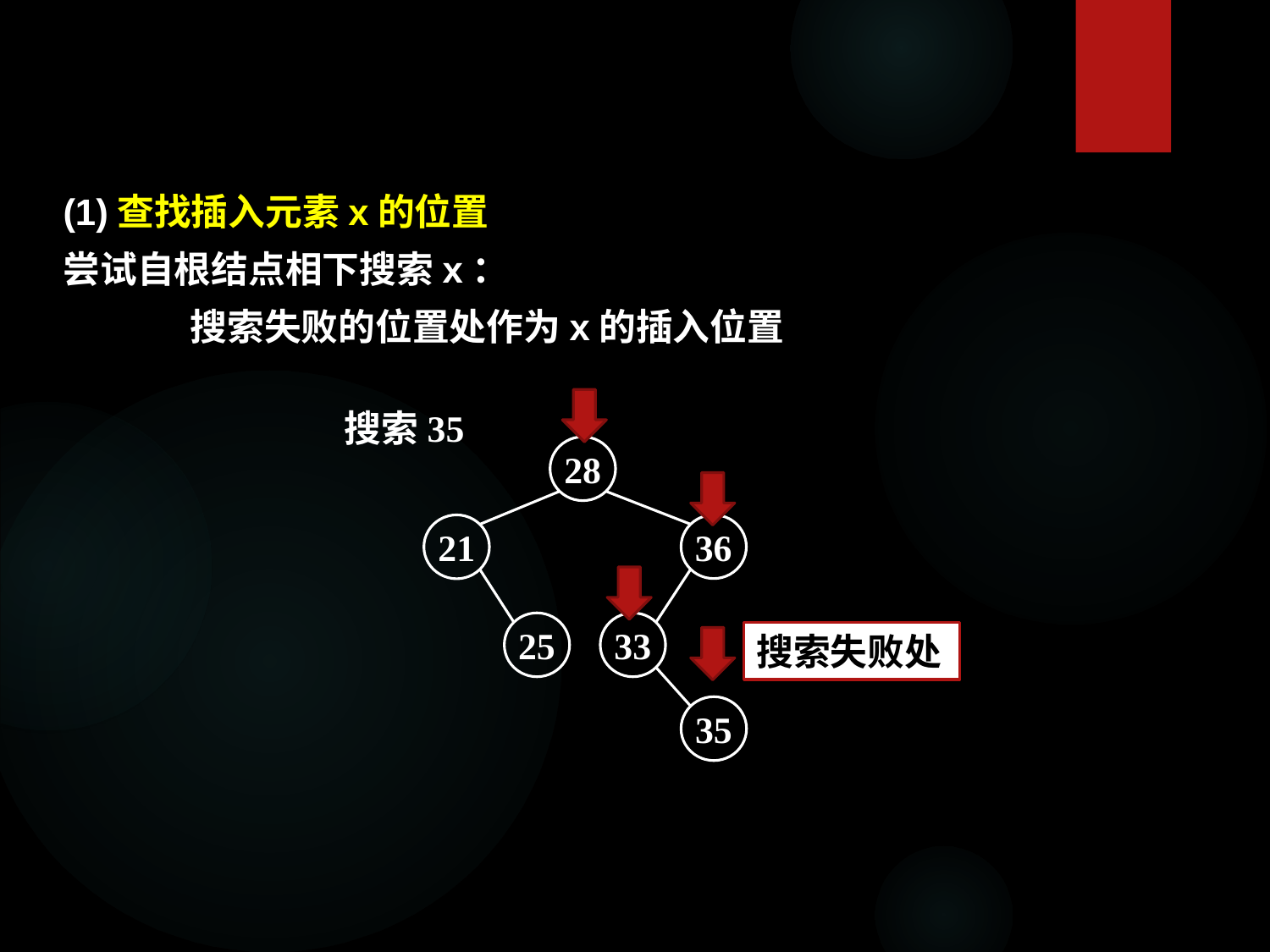

(1)查找插入元素x的位置
尝试自根结点相下搜索x：
	搜索失败的位置处作为x的插入位置

搜索35
28
21
36
25
33

搜索失败处

35